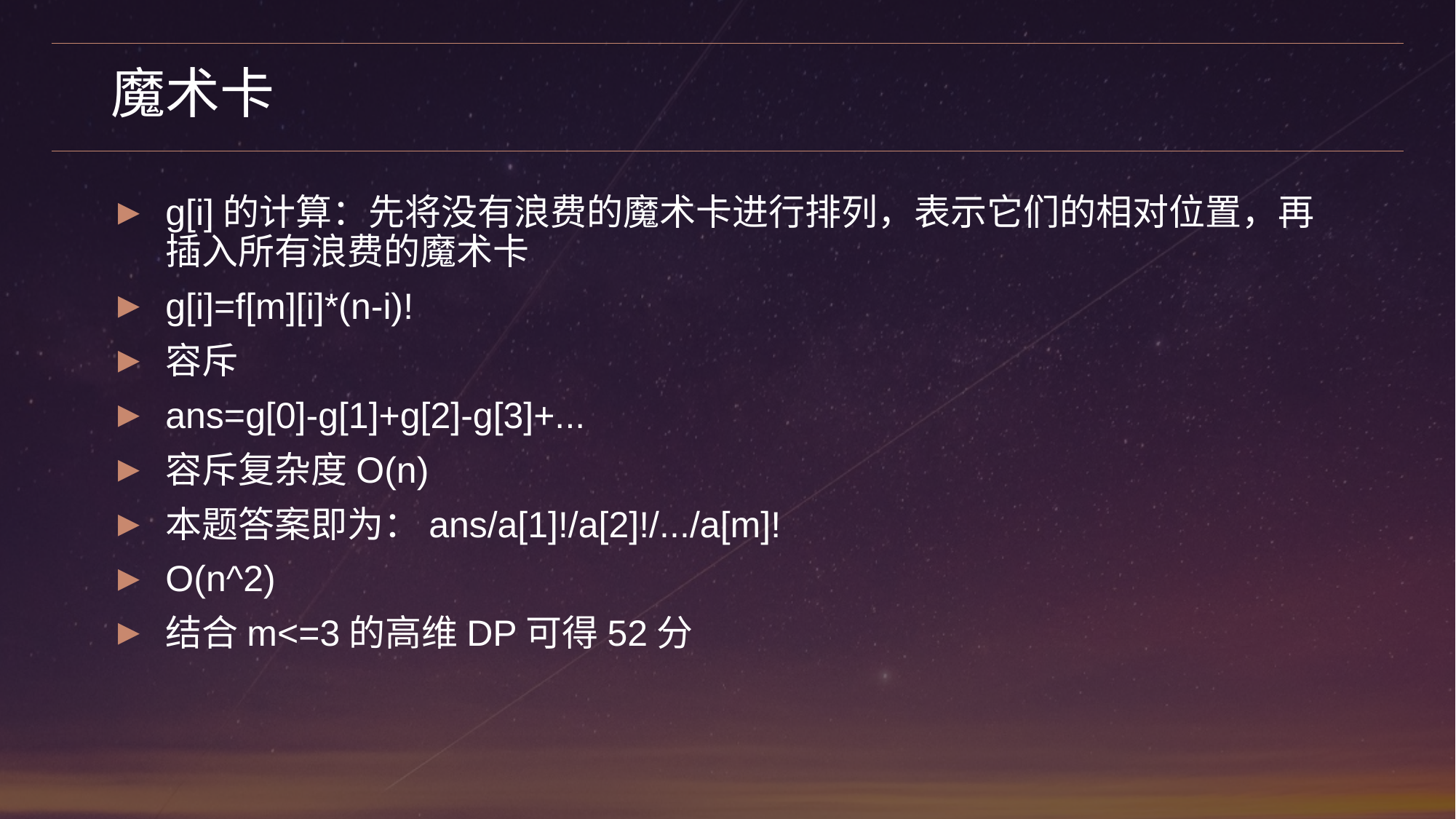

# 魔术卡
g[i]的计算：先将没有浪费的魔术卡进行排列，表示它们的相对位置，再插入所有浪费的魔术卡
g[i]=f[m][i]*(n-i)!
容斥
ans=g[0]-g[1]+g[2]-g[3]+...
容斥复杂度O(n)
本题答案即为：ans/a[1]!/a[2]!/.../a[m]!
O(n^2)
结合m<=3的高维DP可得52分